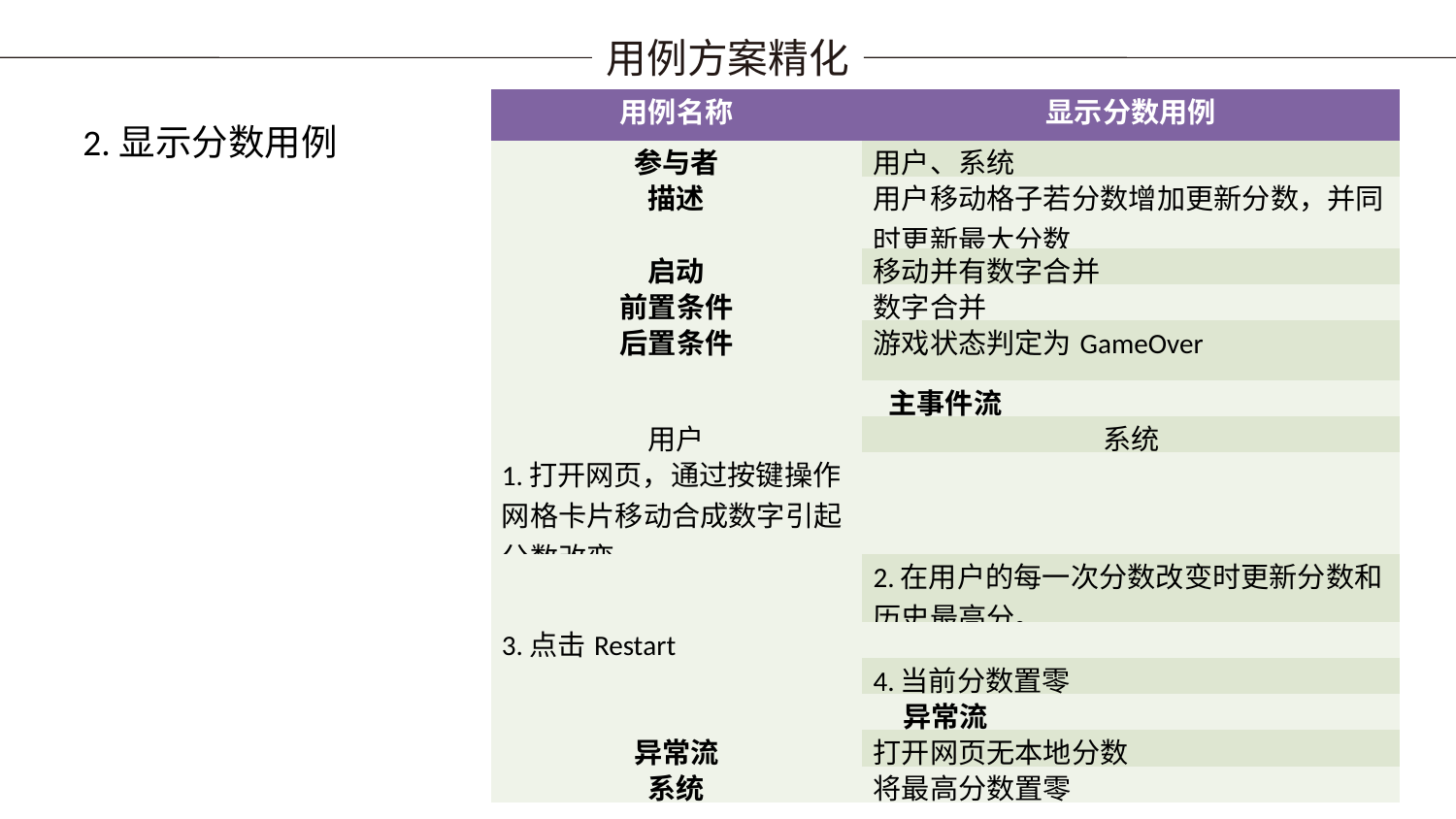

用例方案精化

| 用例名称 | 显示分数用例 |
| --- | --- |
| 参与者 | 用户、系统 |
| 描述 | 用户移动格子若分数增加更新分数，并同时更新最大分数 |
| 启动 | 移动并有数字合并 |
| 前置条件 | 数字合并 |
| 后置条件 | 游戏状态判定为GameOver |
| 主事件流 |  |
| 用户 | 系统 |
| 1.打开网页，通过按键操作网格卡片移动合成数字引起分数改变 |  |
|  | 2.在用户的每一次分数改变时更新分数和历史最高分。 |
| 3.点击Restart |  |
|  | 4.当前分数置零 |
| 异常流 |  |
| 异常流 | 打开网页无本地分数 |
| 系统 | 将最高分数置零 |
2.显示分数用例